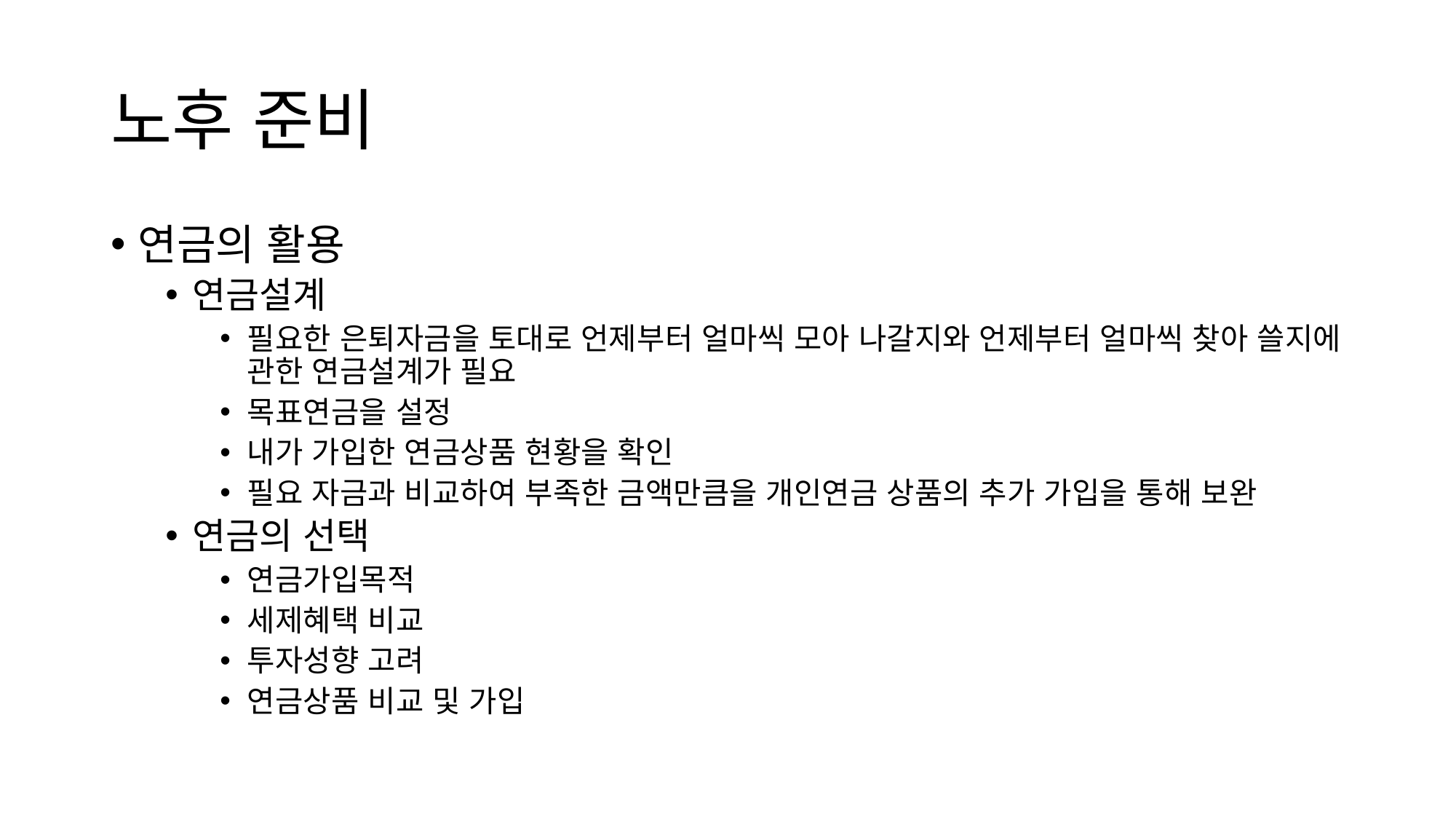

# 노후 준비
연금의 활용
연금설계
필요한 은퇴자금을 토대로 언제부터 얼마씩 모아 나갈지와 언제부터 얼마씩 찾아 쓸지에 관한 연금설계가 필요
목표연금을 설정
내가 가입한 연금상품 현황을 확인
필요 자금과 비교하여 부족한 금액만큼을 개인연금 상품의 추가 가입을 통해 보완
연금의 선택
연금가입목적
세제혜택 비교
투자성향 고려
연금상품 비교 및 가입